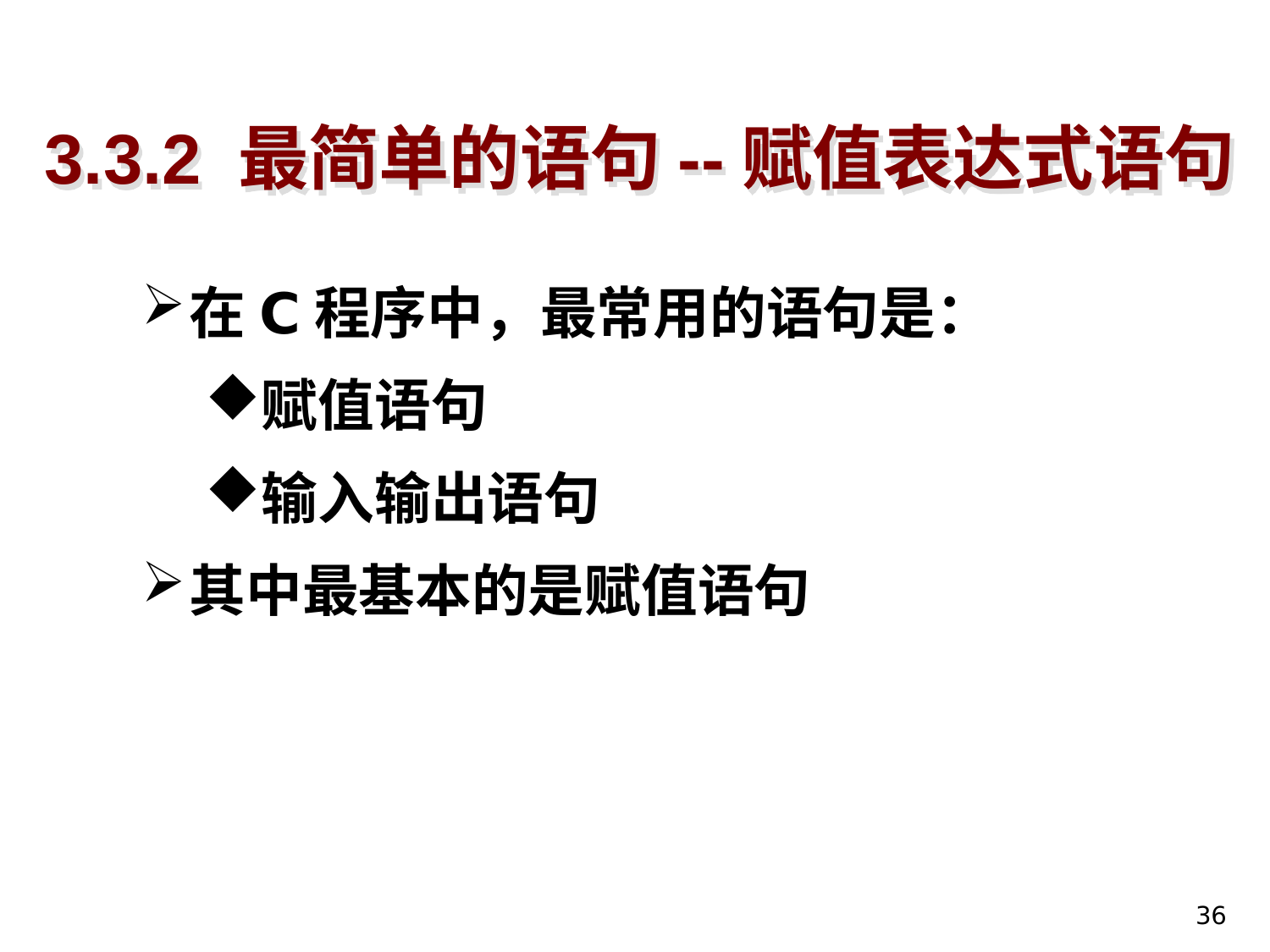

# 3.3.2 最简单的语句--赋值表达式语句
在C程序中，最常用的语句是：
赋值语句
输入输出语句
其中最基本的是赋值语句
36